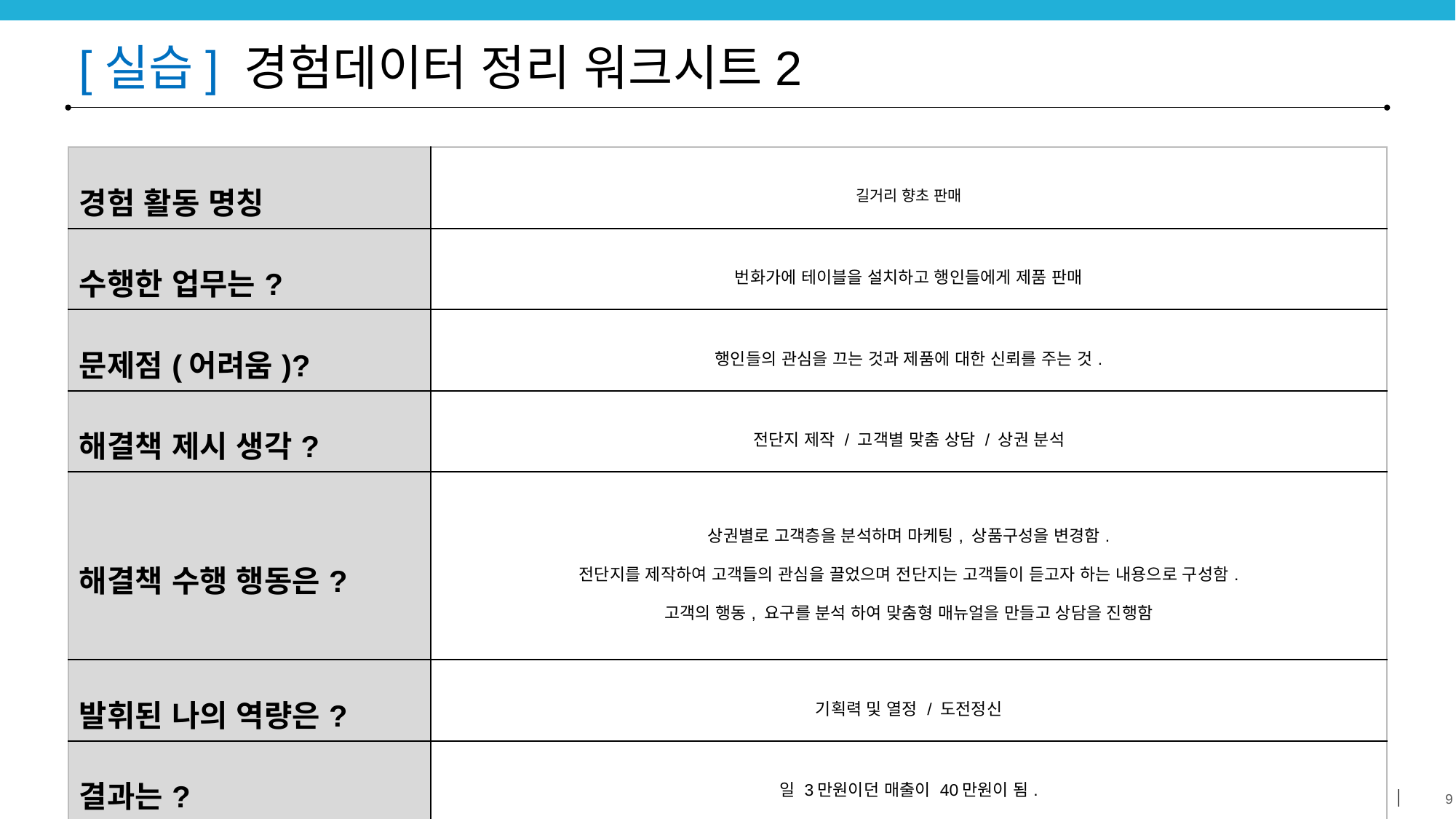

# [실습] 경험데이터 정리 워크시트2
| 경험 활동 명칭 | 길거리 향초 판매 |
| --- | --- |
| 수행한 업무는? | 번화가에 테이블을 설치하고 행인들에게 제품 판매 |
| 문제점(어려움)? | 행인들의 관심을 끄는 것과 제품에 대한 신뢰를 주는 것. |
| 해결책 제시 생각? | 전단지 제작 / 고객별 맞춤 상담 / 상권 분석 |
| 해결책 수행 행동은? | 상권별로 고객층을 분석하며 마케팅, 상품구성을 변경함. 전단지를 제작하여 고객들의 관심을 끌었으며 전단지는 고객들이 듣고자 하는 내용으로 구성함. 고객의 행동, 요구를 분석 하여 맞춤형 매뉴얼을 만들고 상담을 진행함 |
| 발휘된 나의 역량은? | 기획력 및 열정 / 도전정신 |
| 결과는? | 일 3만원이던 매출이 40만원이 됨. |
| 이 경험을 통해 얻은 것 | 고객에 대한 이해/소통 방법 / 기획력 |